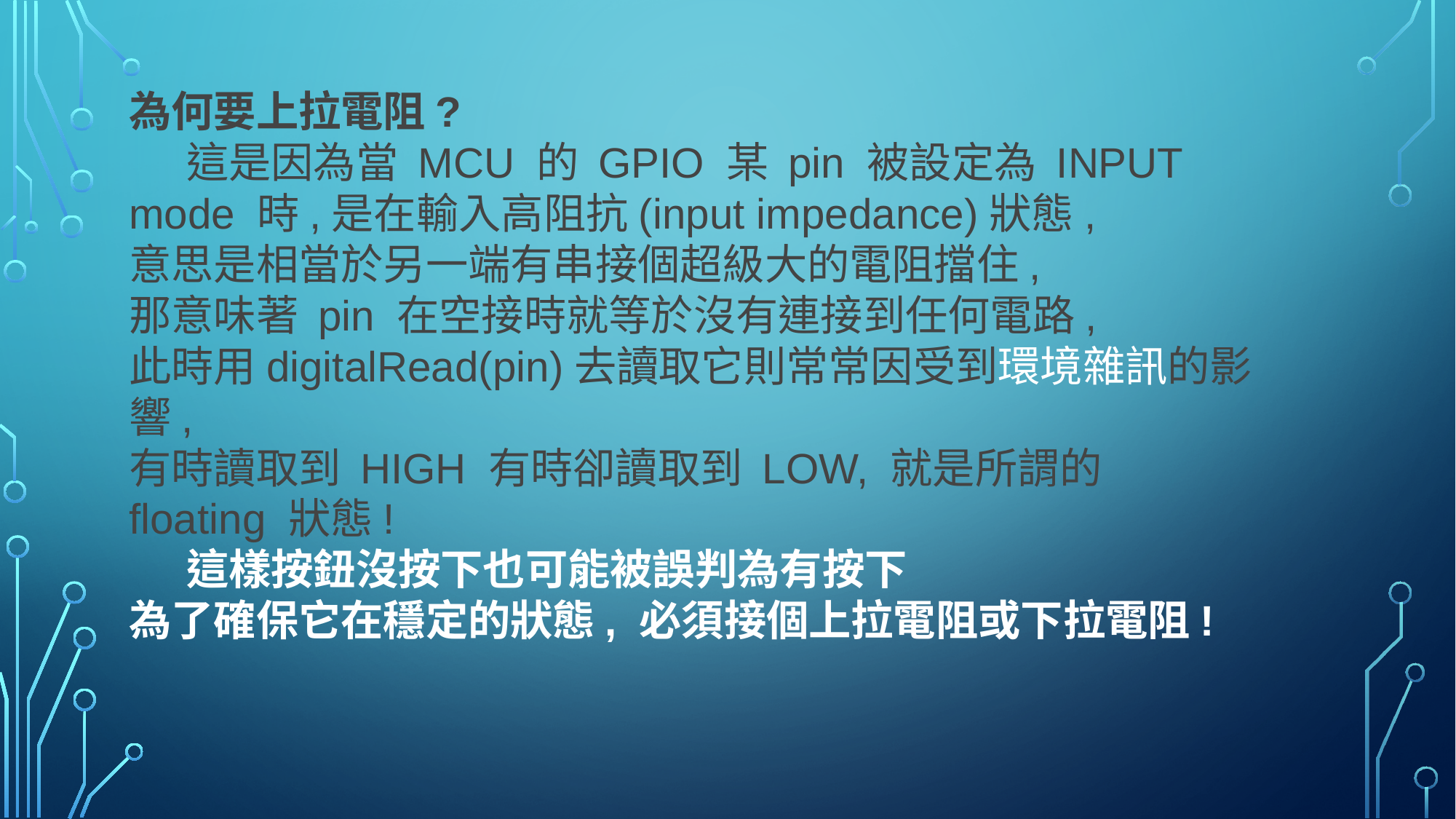

為何要上拉電阻?
    這是因為當 MCU 的 GPIO 某 pin 被設定為 INPUT mode 時,是在輸入高阻抗(input impedance)狀態,
意思是相當於另一端有串接個超級大的電阻擋住,
那意味著 pin 在空接時就等於沒有連接到任何電路,
此時用digitalRead(pin)去讀取它則常常因受到環境雜訊的影響,
有時讀取到 HIGH 有時卻讀取到 LOW, 就是所謂的 floating 狀態!
     這樣按鈕沒按下也可能被誤判為有按下
為了確保它在穩定的狀態, 必須接個上拉電阻或下拉電阻!